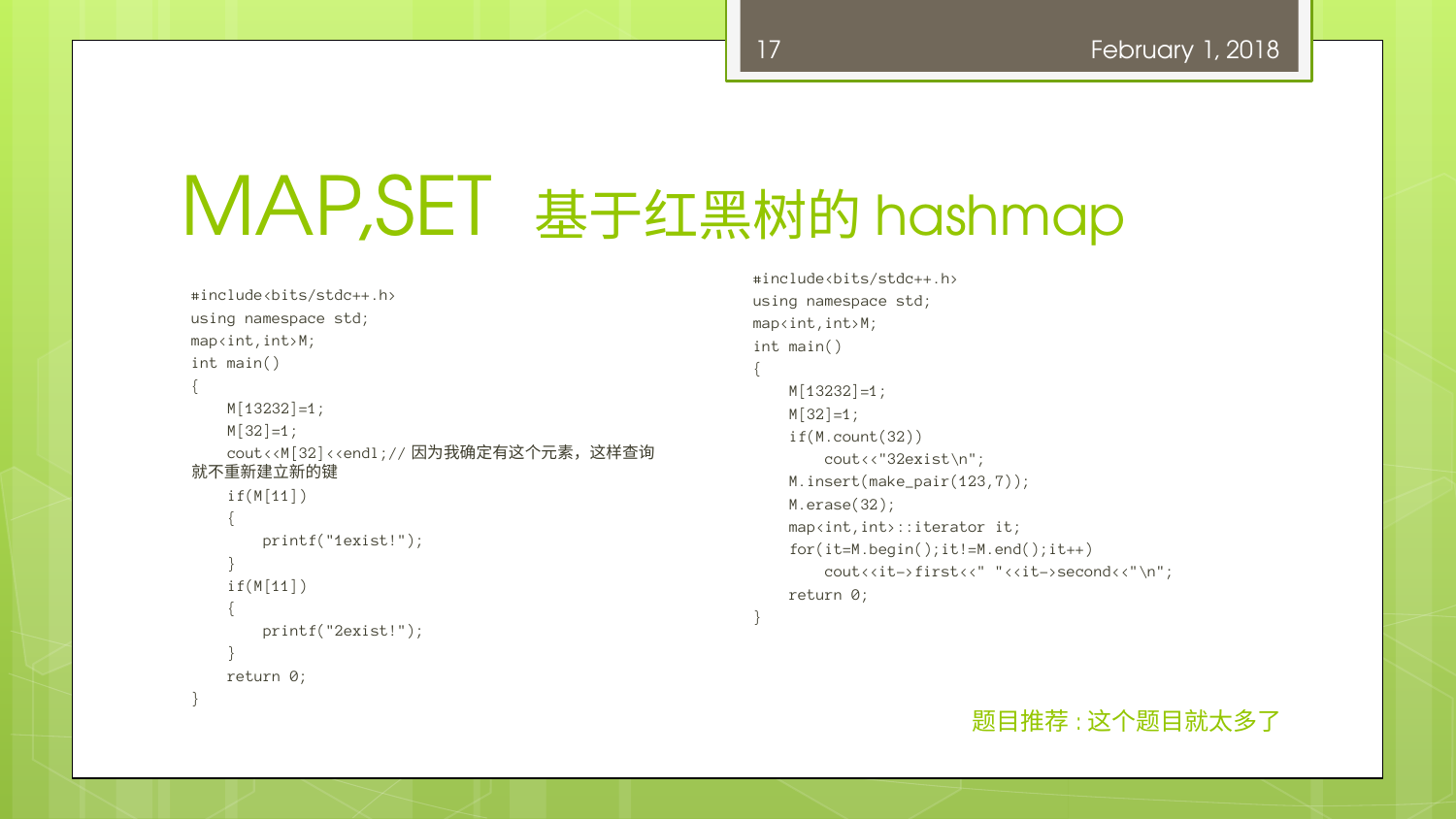

17
February 1, 2018
# MAP,SET 基于红黑树的hashmap
#include<bits/stdc++.h>
using namespace std;
map<int,int>M;
int main()
{
    M[13232]=1;
    M[32]=1;
    if(M.count(32))
        cout<<"32exist\n";
    M.insert(make_pair(123,7));
    M.erase(32);
    map<int,int>::iterator it;
    for(it=M.begin();it!=M.end();it++)
        cout<<it->first<<" "<<it->second<<"\n";
    return 0;
}
#include<bits/stdc++.h>
using namespace std;
map<int,int>M;
int main()
{
    M[13232]=1;
    M[32]=1;
    cout<<M[32]<<endl;//因为我确定有这个元素，这样查询就不重新建立新的键
    if(M[11])
    {
        printf("1exist!");
    }
    if(M[11])
    {
        printf("2exist!");
    }
    return 0;
}
题目推荐:这个题目就太多了